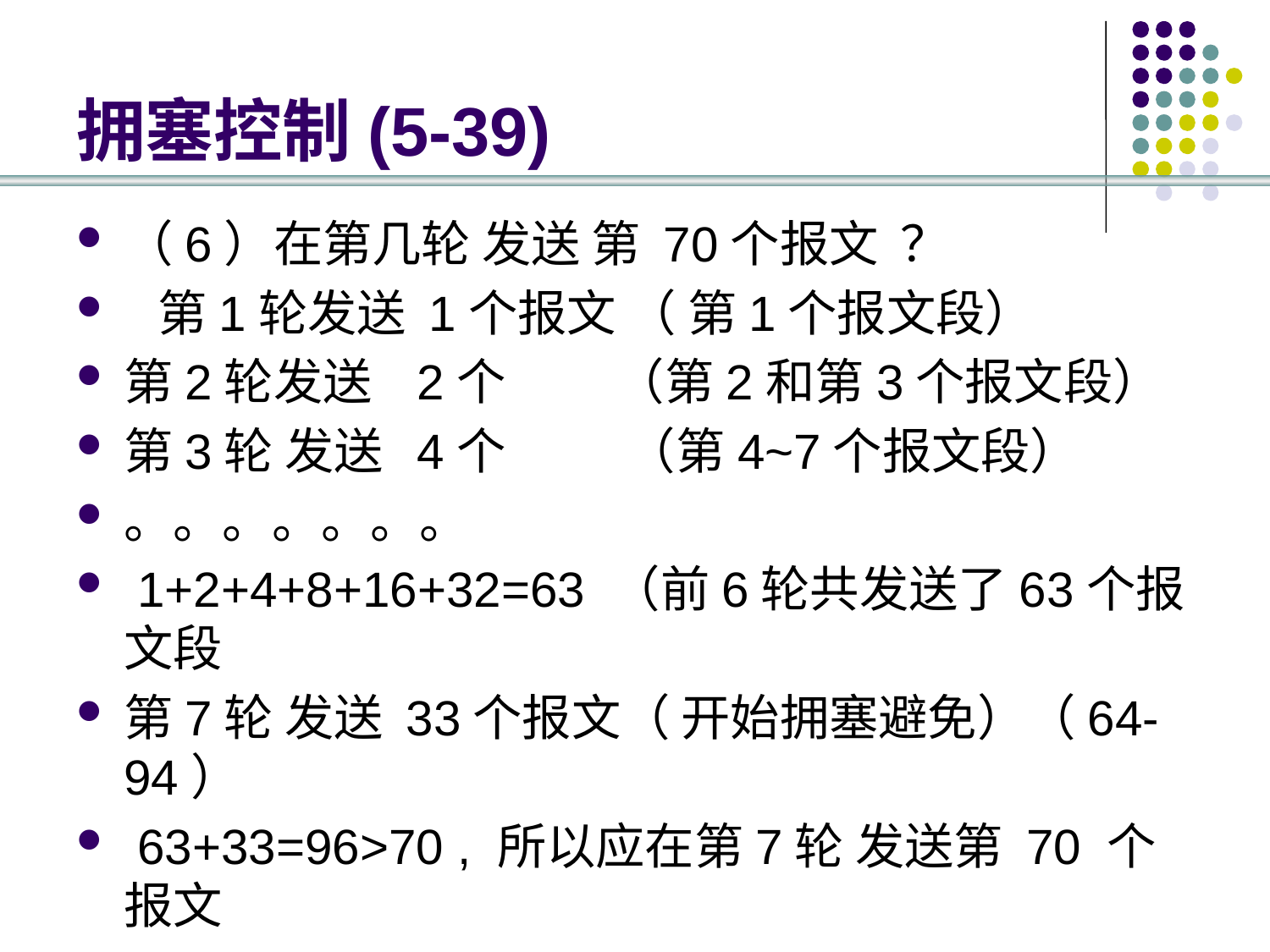

# 拥塞控制(5-39)
（6）在第几轮 发送 第 70个报文  ？
  第1轮发送 1个报文 （ 第1个报文段）
第2轮发送   2个          （第2和第3个报文段）
第3轮 发送  4个           （第4~7个报文段）
。。。。。。。
 1+2+4+8+16+32=63 （前6轮共发送了63个报文段
第7轮 发送 33个报文（ 开始拥塞避免）（64-94）
 63+33=96>70 , 所以应在第7轮 发送第 70 个报文